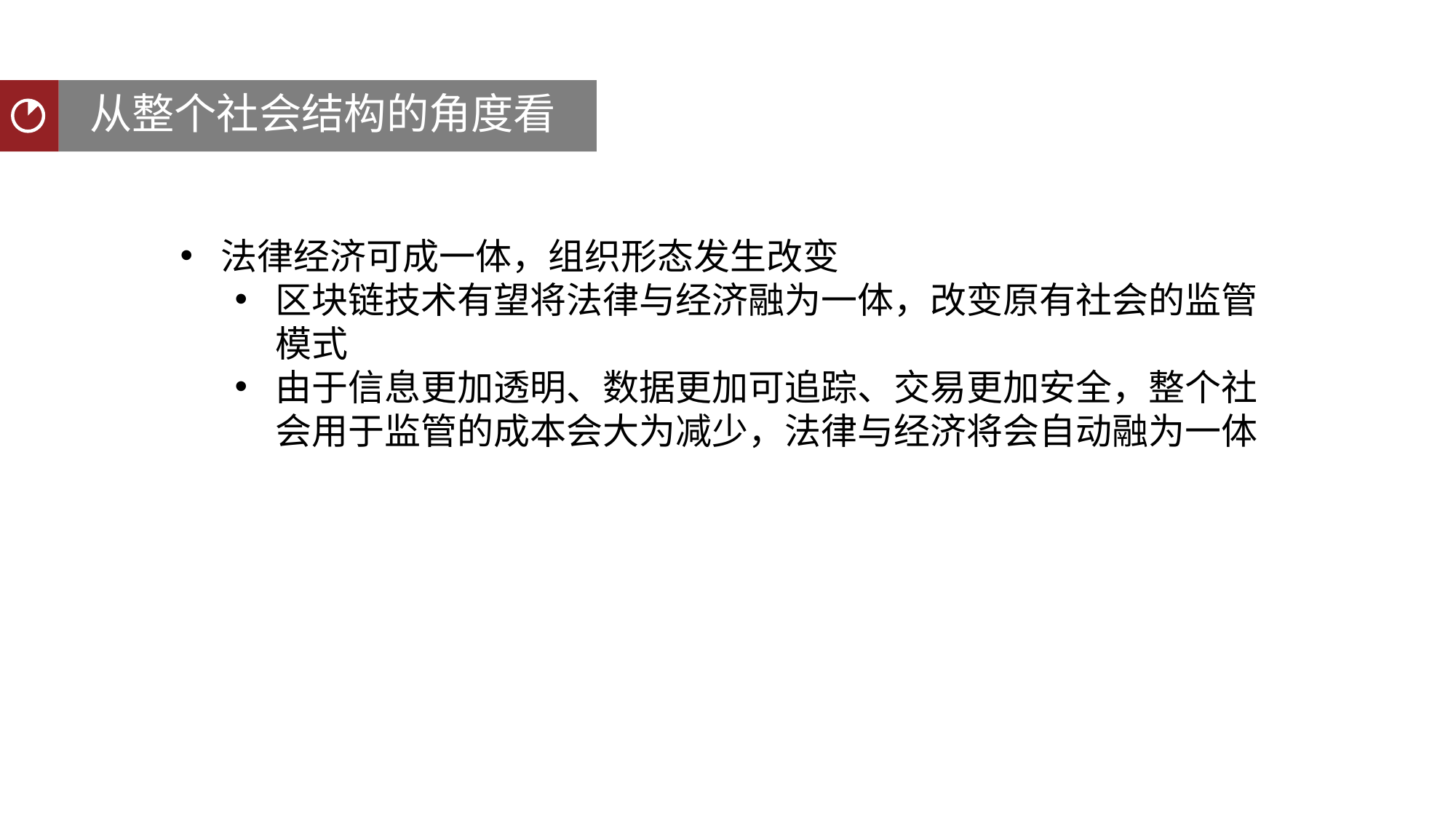

从整个社会结构的角度看
法律经济可成一体，组织形态发生改变
区块链技术有望将法律与经济融为一体，改变原有社会的监管模式
由于信息更加透明、数据更加可追踪、交易更加安全，整个社会用于监管的成本会大为减少，法律与经济将会自动融为一体